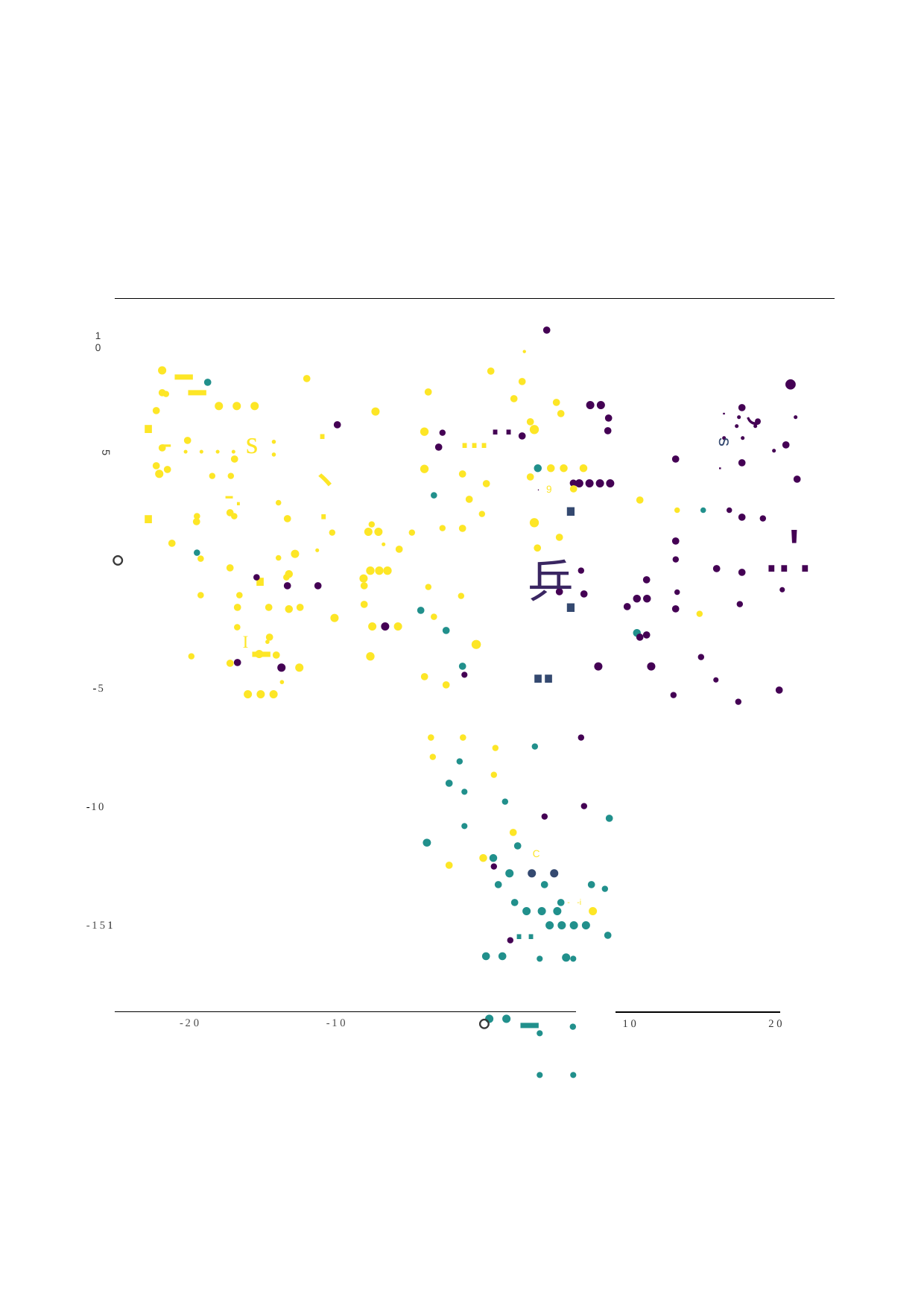

．

．．．．．
·-.
．．
10
．
．．．
．
．．
-...
． ．
．．
..
．
..
．
．
．.. ．．
．．．．
．．
．
．
．-.
．
••
．
．
... ．
.、·
．
·
．，．
••
．．．
．．
-....s ．
:
．．．．
．．
••••••
..
．
s
．．．．．．．
．
．•••
．
·9 ．
5
•••．•．．•．•．．
．
••••
.
．．..'.
．•．•．．
•．•
．．
•••．•
....
．
．
. -..
••
． ．．．．
．
．
．．
乒．	..
。
••
•• ．
．
．
．．．．
．
．
•• •
．．
．
．
•••
I •• ••••
． ．
•．••
••．．．
-5
．．．．
．．． ．．．
．
．
-10
．
...．.
••
．．．
C
•••--i•
..	··-
..
．
••••
-151
•••．••
。

-20
-10
10
20